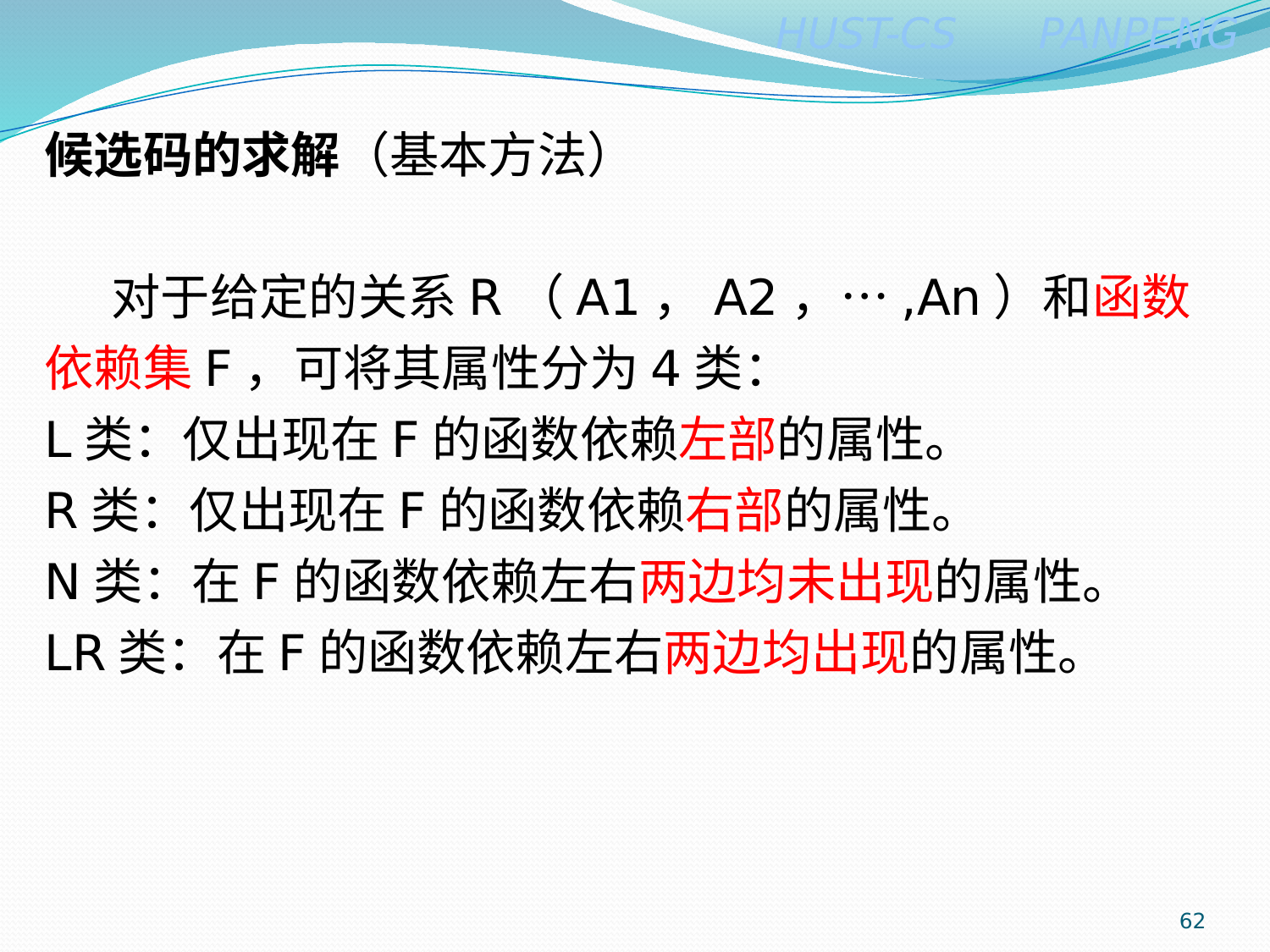

候选码的求解（基本方法）

     对于给定的关系R（A1，A2，…,An）和函数依赖集F，可将其属性分为4类：
L类：仅出现在F的函数依赖左部的属性。
R类：仅出现在F的函数依赖右部的属性。
N类：在F的函数依赖左右两边均未出现的属性。
LR类：在F的函数依赖左右两边均出现的属性。
62